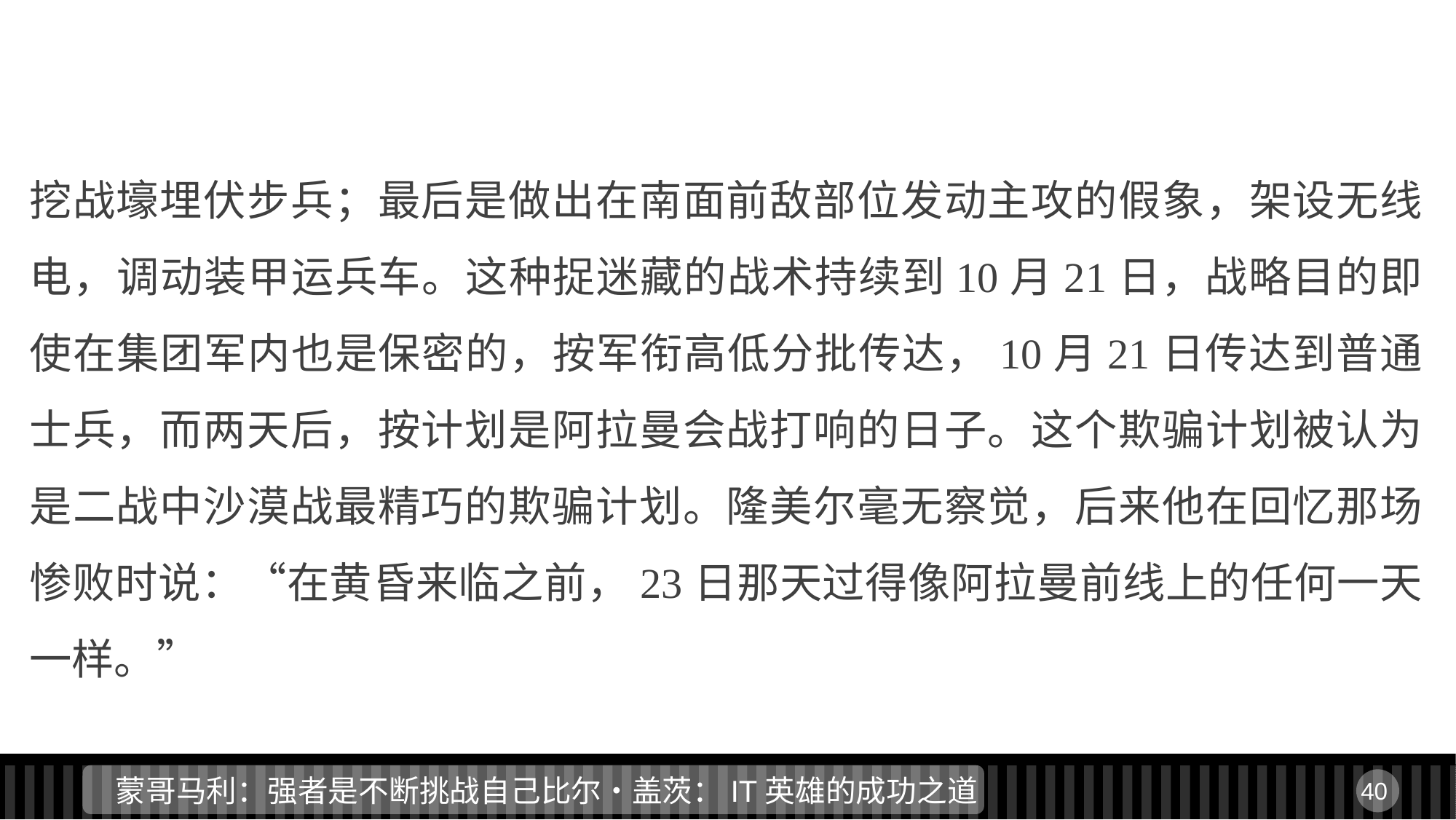

挖战壕埋伏步兵；最后是做出在南面前敌部位发动主攻的假象，架设无线电，调动装甲运兵车。这种捉迷藏的战术持续到10月21日，战略目的即使在集团军内也是保密的，按军衔高低分批传达，10月21日传达到普通士兵，而两天后，按计划是阿拉曼会战打响的日子。这个欺骗计划被认为是二战中沙漠战最精巧的欺骗计划。隆美尔毫无察觉，后来他在回忆那场惨败时说：“在黄昏来临之前，23日那天过得像阿拉曼前线上的任何一天一样。”